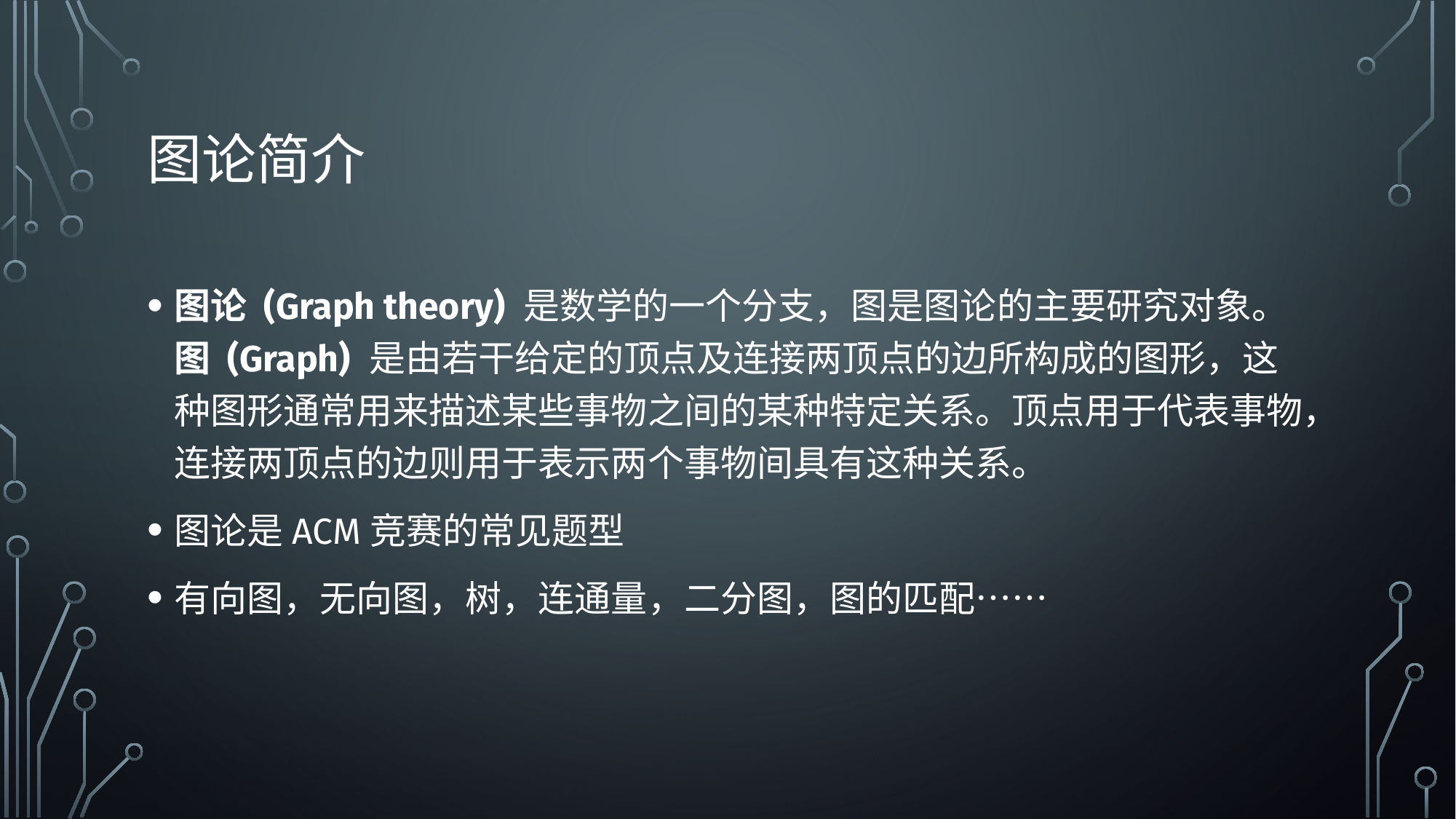

# 图论简介
图论 (Graph theory) 是数学的一个分支，图是图论的主要研究对象。图 (Graph) 是由若干给定的顶点及连接两顶点的边所构成的图形，这种图形通常用来描述某些事物之间的某种特定关系。顶点用于代表事物，连接两顶点的边则用于表示两个事物间具有这种关系。
图论是ACM竞赛的常见题型
有向图，无向图，树，连通量，二分图，图的匹配……